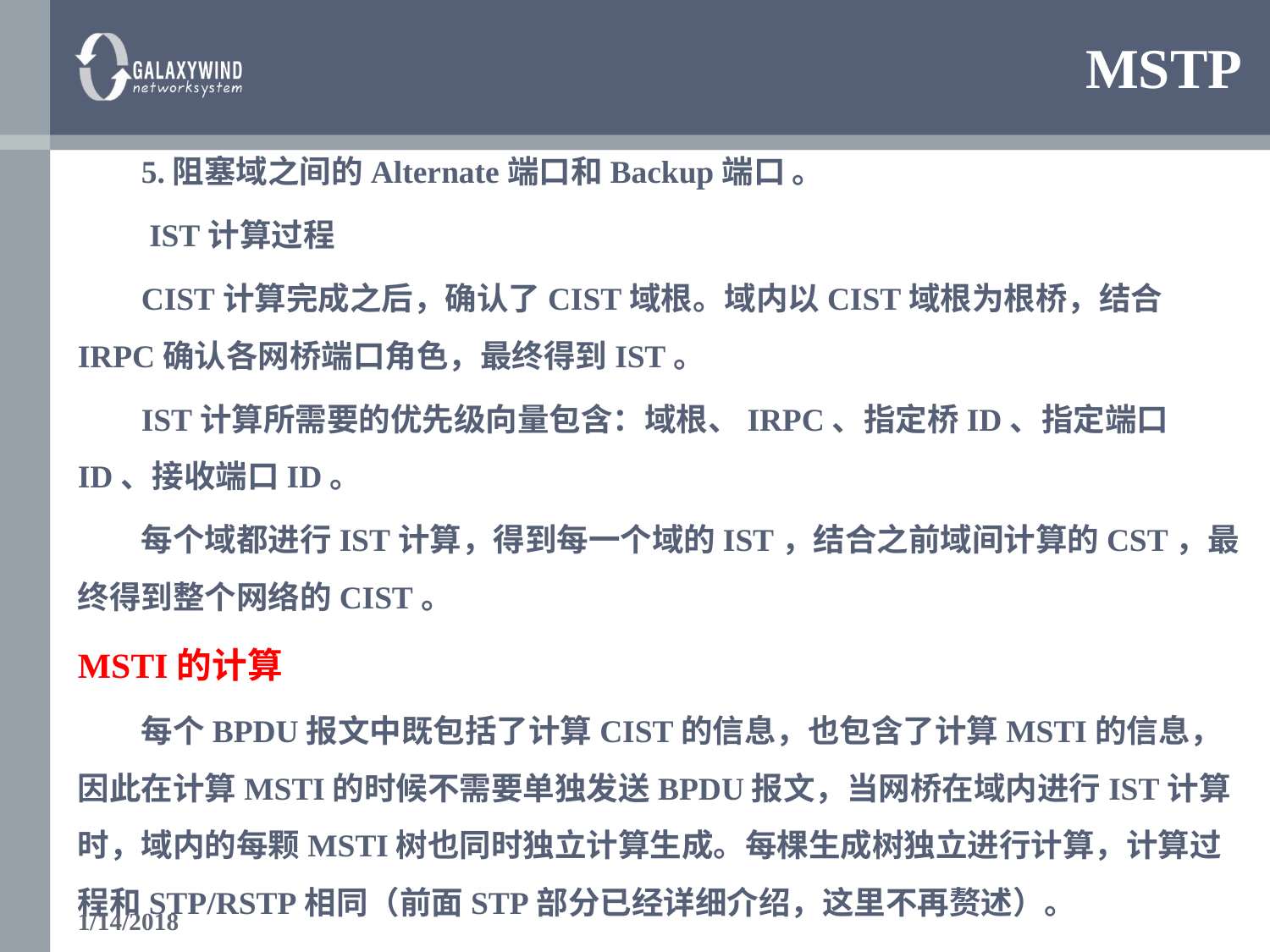

# MSTP
5.阻塞域之间的Alternate端口和Backup端口 。
 IST计算过程
CIST计算完成之后，确认了CIST域根。域内以CIST域根为根桥，结合IRPC确认各网桥端口角色，最终得到IST。
IST计算所需要的优先级向量包含：域根、IRPC、指定桥ID、指定端口ID、接收端口ID。
每个域都进行IST计算，得到每一个域的IST，结合之前域间计算的CST，最终得到整个网络的CIST。
MSTI的计算
每个BPDU报文中既包括了计算CIST的信息，也包含了计算MSTI的信息，因此在计算MSTI的时候不需要单独发送BPDU报文，当网桥在域内进行IST计算时，域内的每颗MSTI树也同时独立计算生成。每棵生成树独立进行计算，计算过程和STP/RSTP相同（前面STP部分已经详细介绍，这里不再赘述）。
1/14/2018